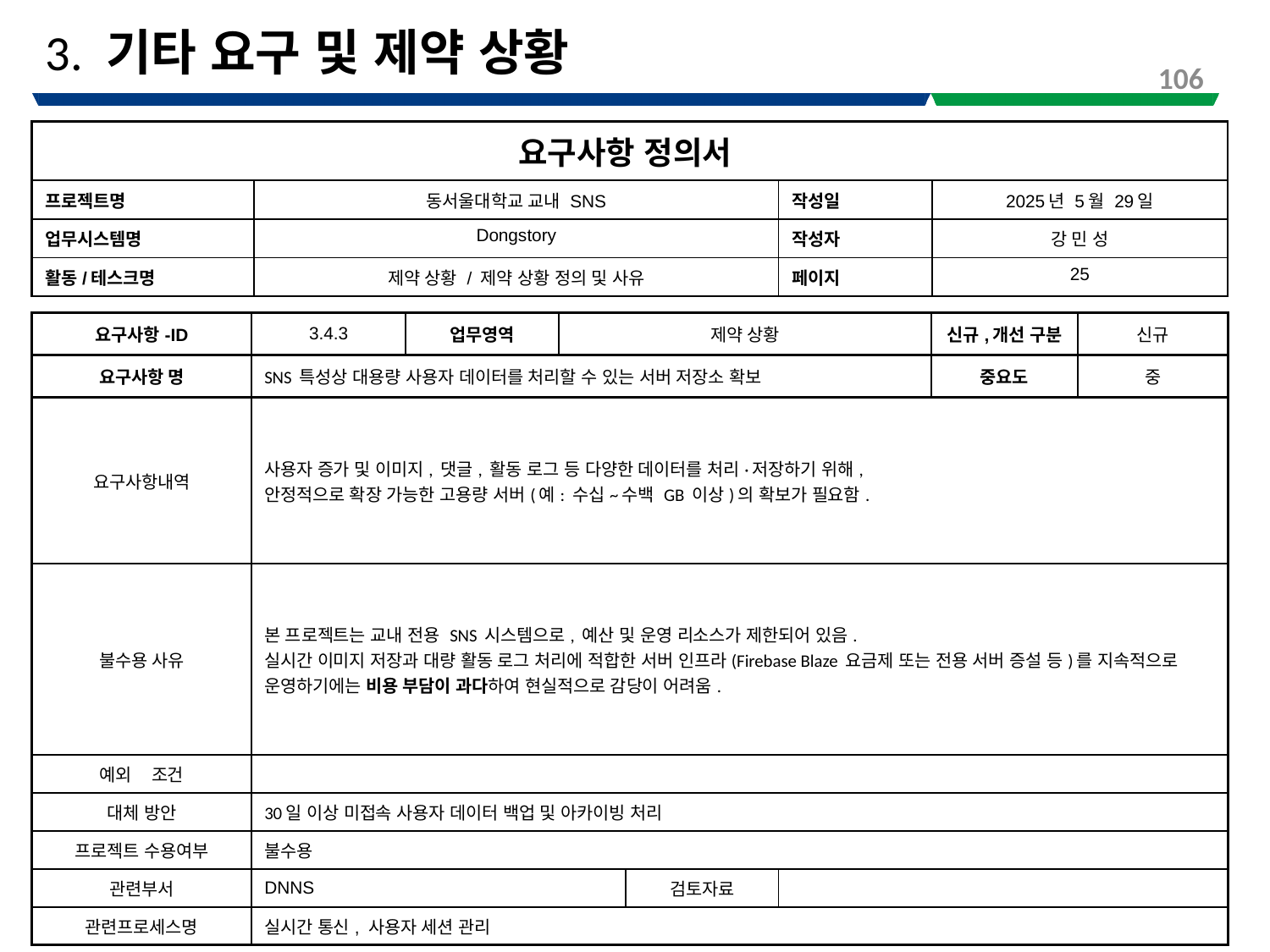

# 3. 기타 요구 및 제약 상황
106
| 요구사항 정의서 |  |  |  |
| --- | --- | --- | --- |
| 프로젝트명 | 동서울대학교 교내 SNS | 작성일 | 2025년 5월 29일 |
| 업무시스템명 | Dongstory | 작성자 | 강 민 성 |
| 활동/테스크명 | 제약 상황 / 제약 상황 정의 및 사유 | 페이지 | 25 |
| 요구사항-ID | 3.4.3 | 업무영역 | 제약 상황 |  |  | 신규,개선 구분 | 신규 |
| --- | --- | --- | --- | --- | --- | --- | --- |
| 요구사항 명 | SNS 특성상 대용량 사용자 데이터를 처리할 수 있는 서버 저장소 확보 |  |  |  |  | 중요도 | 중 |
| 요구사항내역 | 사용자 증가 및 이미지, 댓글, 활동 로그 등 다양한 데이터를 처리·저장하기 위해, 안정적으로 확장 가능한 고용량 서버(예: 수십~수백 GB 이상)의 확보가 필요함. |  |  |  |  |  |  |
| 불수용 사유 | 본 프로젝트는 교내 전용 SNS 시스템으로, 예산 및 운영 리소스가 제한되어 있음. 실시간 이미지 저장과 대량 활동 로그 처리에 적합한 서버 인프라(Firebase Blaze 요금제 또는 전용 서버 증설 등)를 지속적으로 운영하기에는 비용 부담이 과다하여 현실적으로 감당이 어려움. |  |  |  |  |  |  |
| 예외 조건 |  |  |  |  |  |  |  |
| 대체 방안 | 30일 이상 미접속 사용자 데이터 백업 및 아카이빙 처리 |  |  |  |  |  |  |
| 프로젝트 수용여부 | 불수용 |  |  |  |  |  |  |
| 관련부서 | DNNS |  |  | 검토자료 |  |  |  |
| 관련프로세스명 | 실시간 통신, 사용자 세션 관리 |  |  |  |  |  |  |